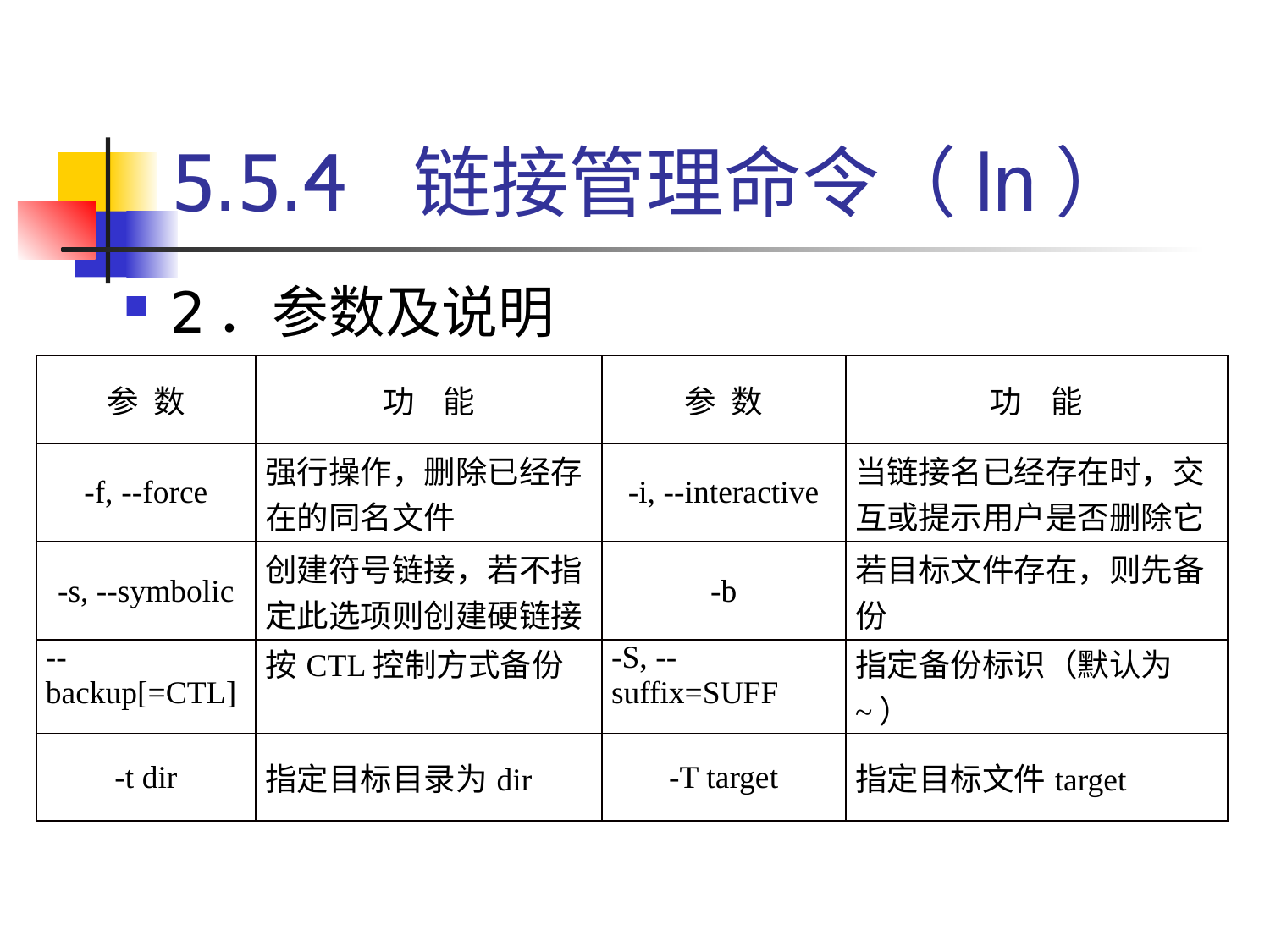

# 5.5.4  链接管理命令（ln）
2．参数及说明
| 参 数 | 功 能 | 参 数 | 功 能 |
| --- | --- | --- | --- |
| -f, --force | 强行操作，删除已经存在的同名文件 | -i, --interactive | 当链接名已经存在时，交互或提示用户是否删除它 |
| -s, --symbolic | 创建符号链接，若不指定此选项则创建硬链接 | -b | 若目标文件存在，则先备份 |
| --backup[=CTL] | 按CTL控制方式备份 | -S, --suffix=SUFF | 指定备份标识（默认为~） |
| -t dir | 指定目标目录为dir | -T target | 指定目标文件target |